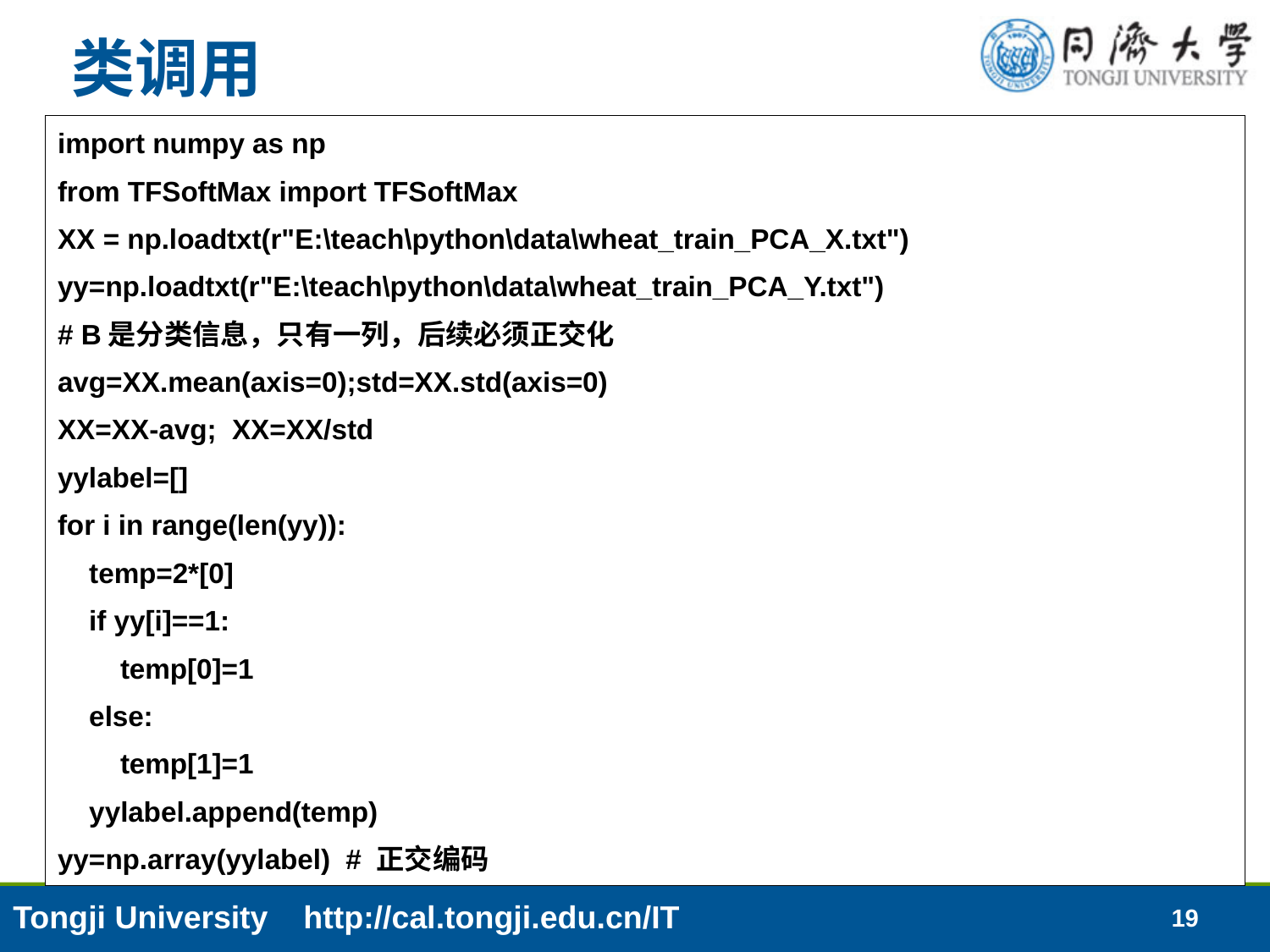

# 类调用
import numpy as np
from TFSoftMax import TFSoftMax
XX = np.loadtxt(r"E:\teach\python\data\wheat_train_PCA_X.txt")
yy=np.loadtxt(r"E:\teach\python\data\wheat_train_PCA_Y.txt")
# B是分类信息，只有一列，后续必须正交化
avg=XX.mean(axis=0);std=XX.std(axis=0)
XX=XX-avg;  XX=XX/std
yylabel=[]
for i in range(len(yy)):
    temp=2*[0]
    if yy[i]==1:
        temp[0]=1
    else:
        temp[1]=1
    yylabel.append(temp)
yy=np.array(yylabel)  # 正交编码